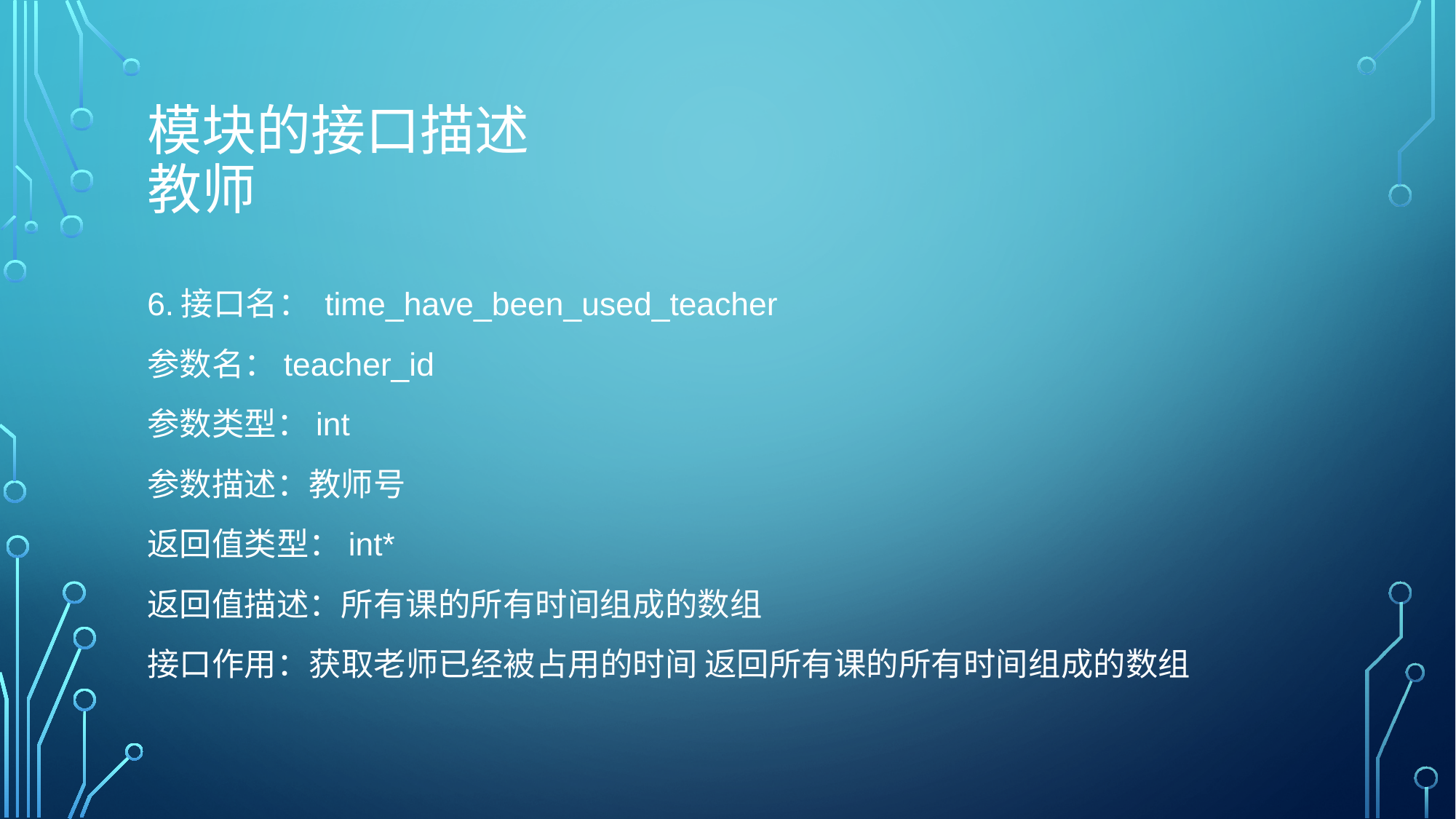

# 模块的接口描述 教师

6.接口名： time_have_been_used_teacher
参数名：teacher_id
参数类型：int
参数描述：教师号
返回值类型：int*
返回值描述：所有课的所有时间组成的数组
接口作用：获取老师已经被占用的时间 返回所有课的所有时间组成的数组